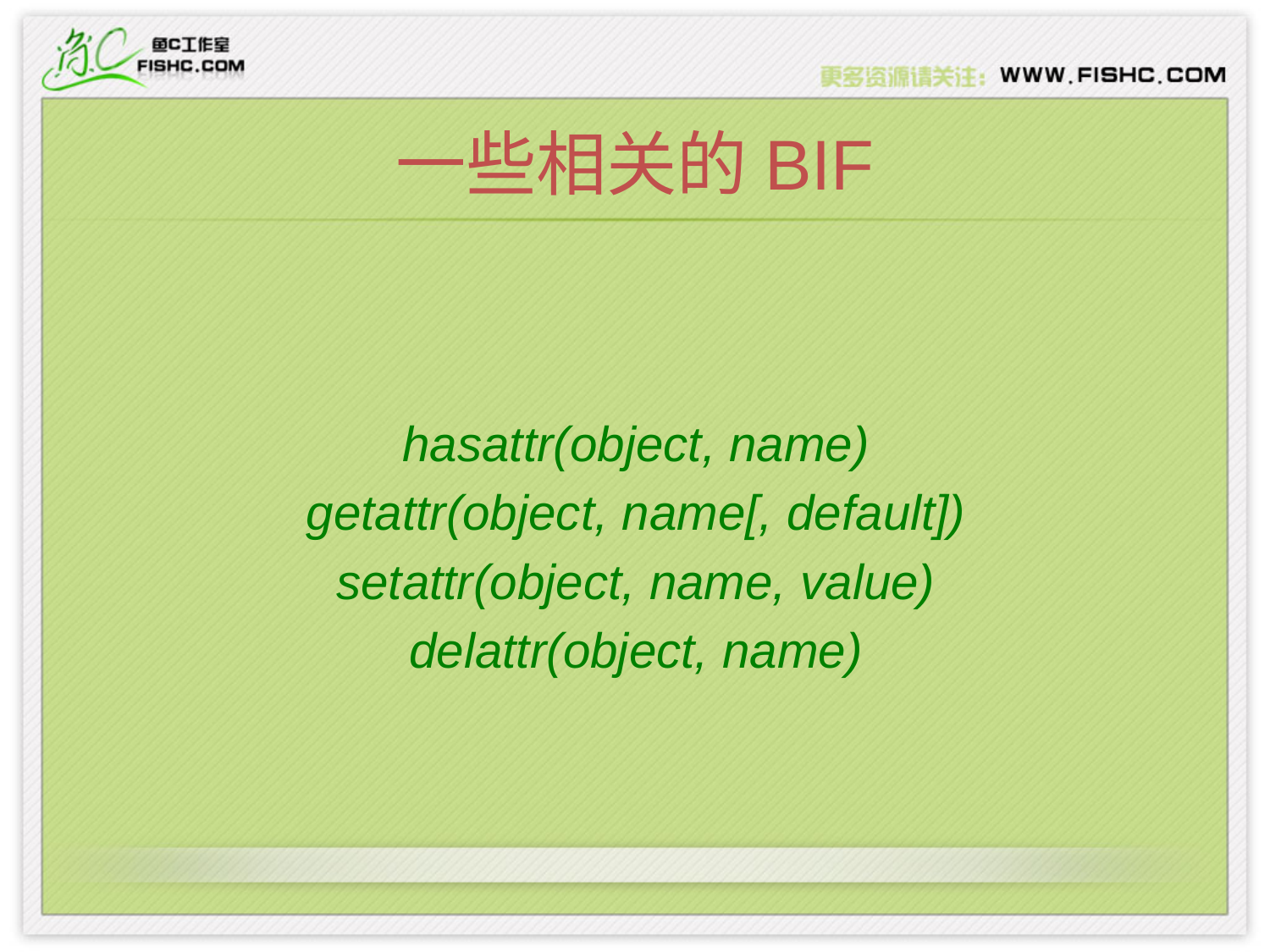

# 一些相关的BIF
hasattr(object, name)
getattr(object, name[, default])
setattr(object, name, value)
delattr(object, name)